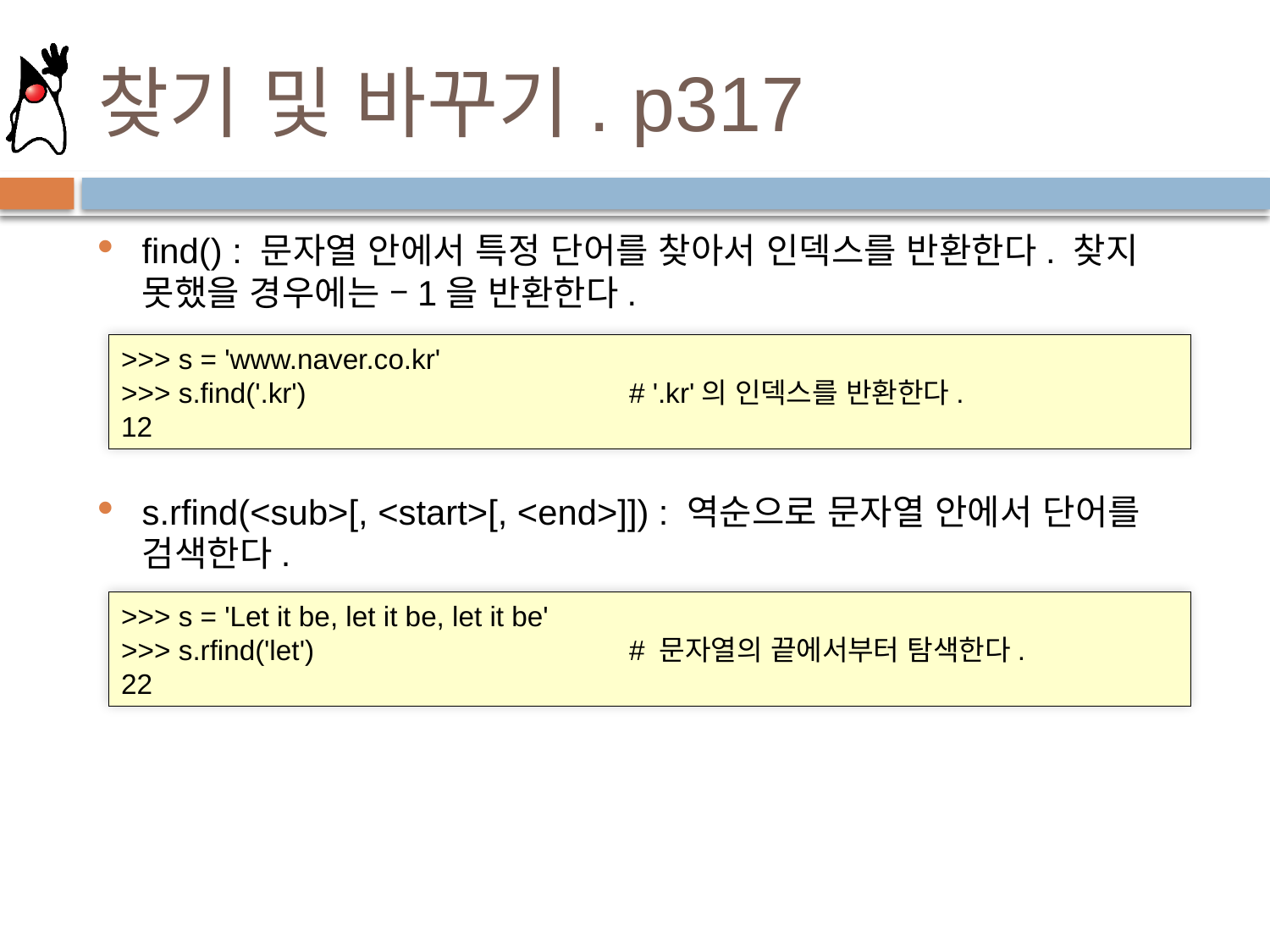

# 찾기 및 바꾸기. p317
find() : 문자열 안에서 특정 단어를 찾아서 인덱스를 반환한다. 찾지 못했을 경우에는 –1을 반환한다.

s.rfind(<sub>[, <start>[, <end>]]) : 역순으로 문자열 안에서 단어를 검색한다.
>>> s = 'www.naver.co.kr'
>>> s.find('.kr')			# '.kr'의 인덱스를 반환한다.
12
>>> s = 'Let it be, let it be, let it be'
>>> s.rfind('let')			# 문자열의 끝에서부터 탐색한다.
22